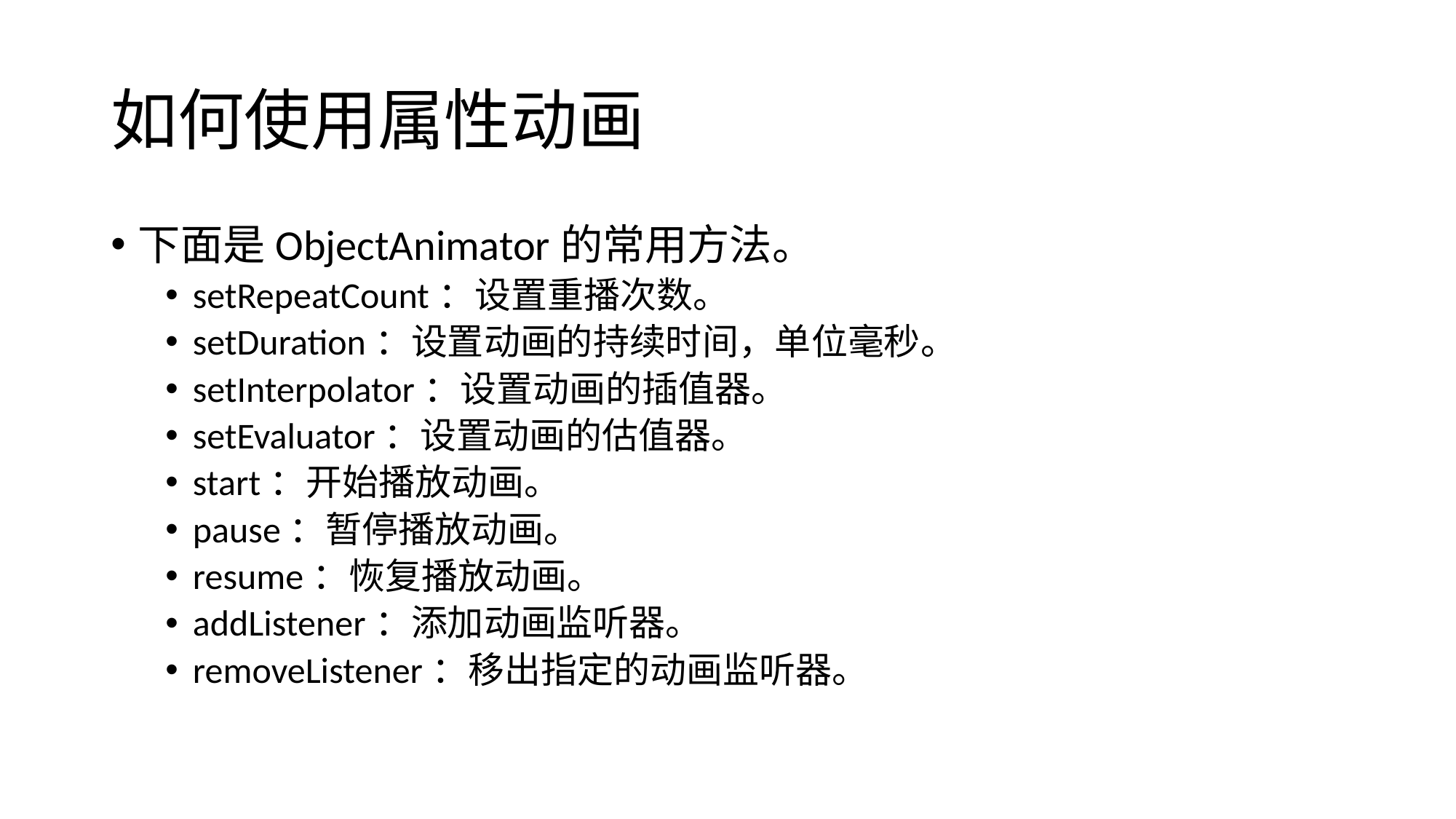

# 如何使用属性动画
下面是ObjectAnimator的常用方法。
setRepeatCount：设置重播次数。
setDuration：设置动画的持续时间，单位毫秒。
setInterpolator：设置动画的插值器。
setEvaluator：设置动画的估值器。
start：开始播放动画。
pause：暂停播放动画。
resume：恢复播放动画。
addListener：添加动画监听器。
removeListener：移出指定的动画监听器。